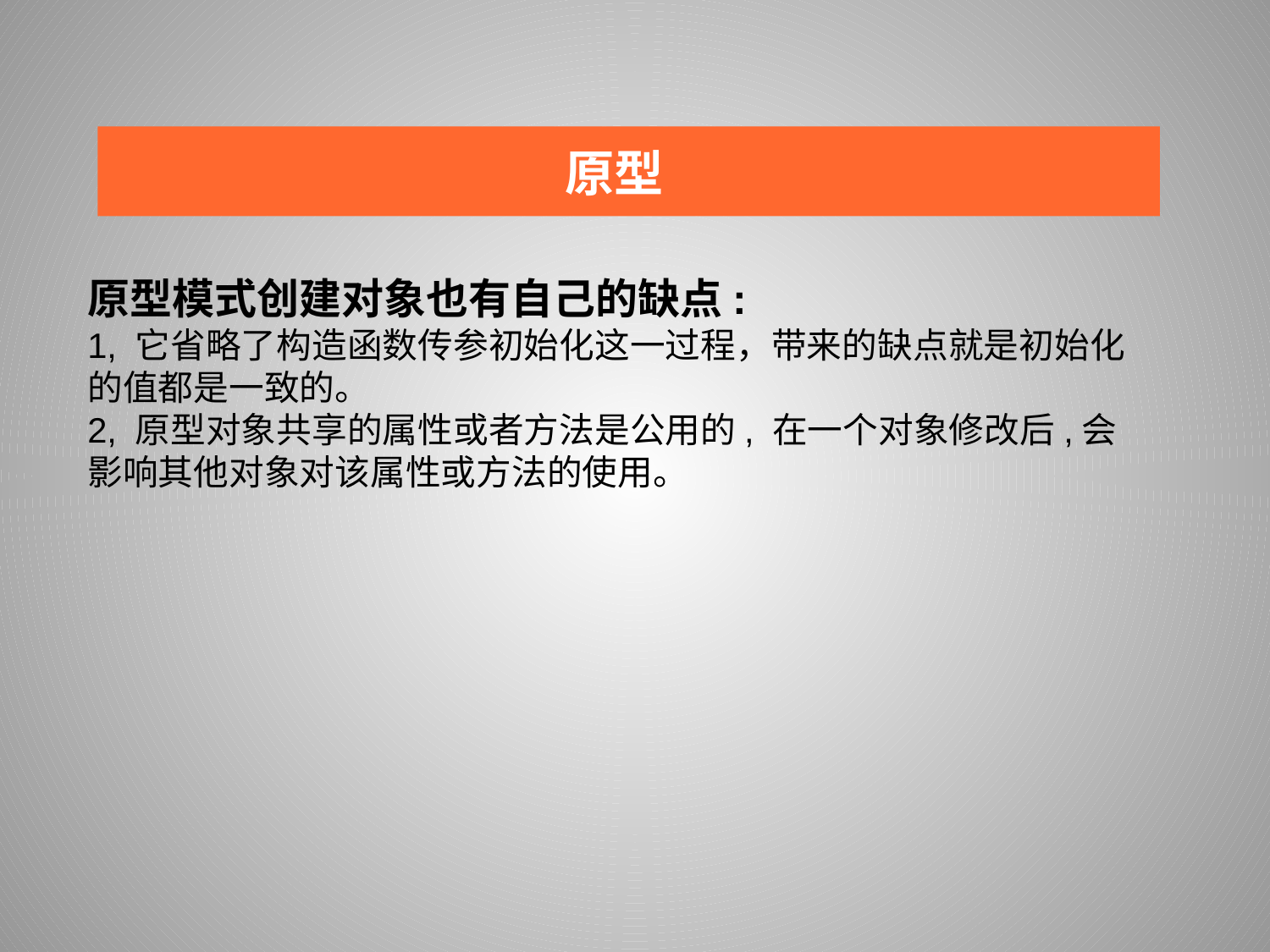

原型
原型模式创建对象也有自己的缺点:
1, 它省略了构造函数传参初始化这一过程，带来的缺点就是初始化的值都是一致的。
2, 原型对象共享的属性或者方法是公用的, 在一个对象修改后,会影响其他对象对该属性或方法的使用。